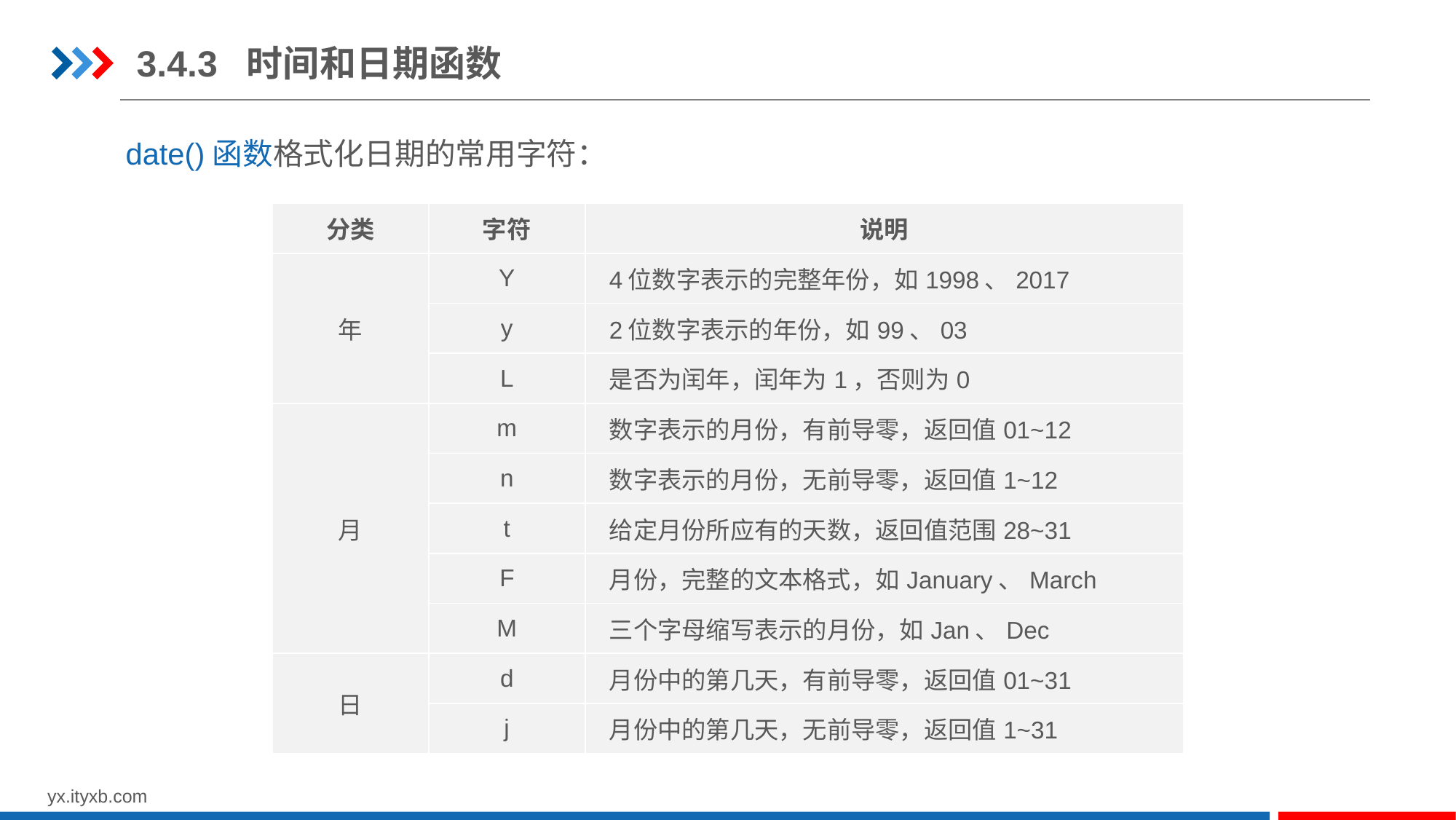

3.4.3  时间和日期函数
date()函数格式化日期的常用字符：
| 分类 | 字符 | 说明 |
| --- | --- | --- |
| 年 | Y | 4位数字表示的完整年份，如1998、2017 |
|  | y | 2位数字表示的年份，如99、03 |
|  | L | 是否为闰年，闰年为1，否则为0 |
| 月 | m | 数字表示的月份，有前导零，返回值01~12 |
|  | n | 数字表示的月份，无前导零，返回值1~12 |
|  | t | 给定月份所应有的天数，返回值范围28~31 |
|  | F | 月份，完整的文本格式，如January、March |
|  | M | 三个字母缩写表示的月份，如Jan、Dec |
| 日 | d | 月份中的第几天，有前导零，返回值01~31 |
|  | j | 月份中的第几天，无前导零，返回值1~31 |